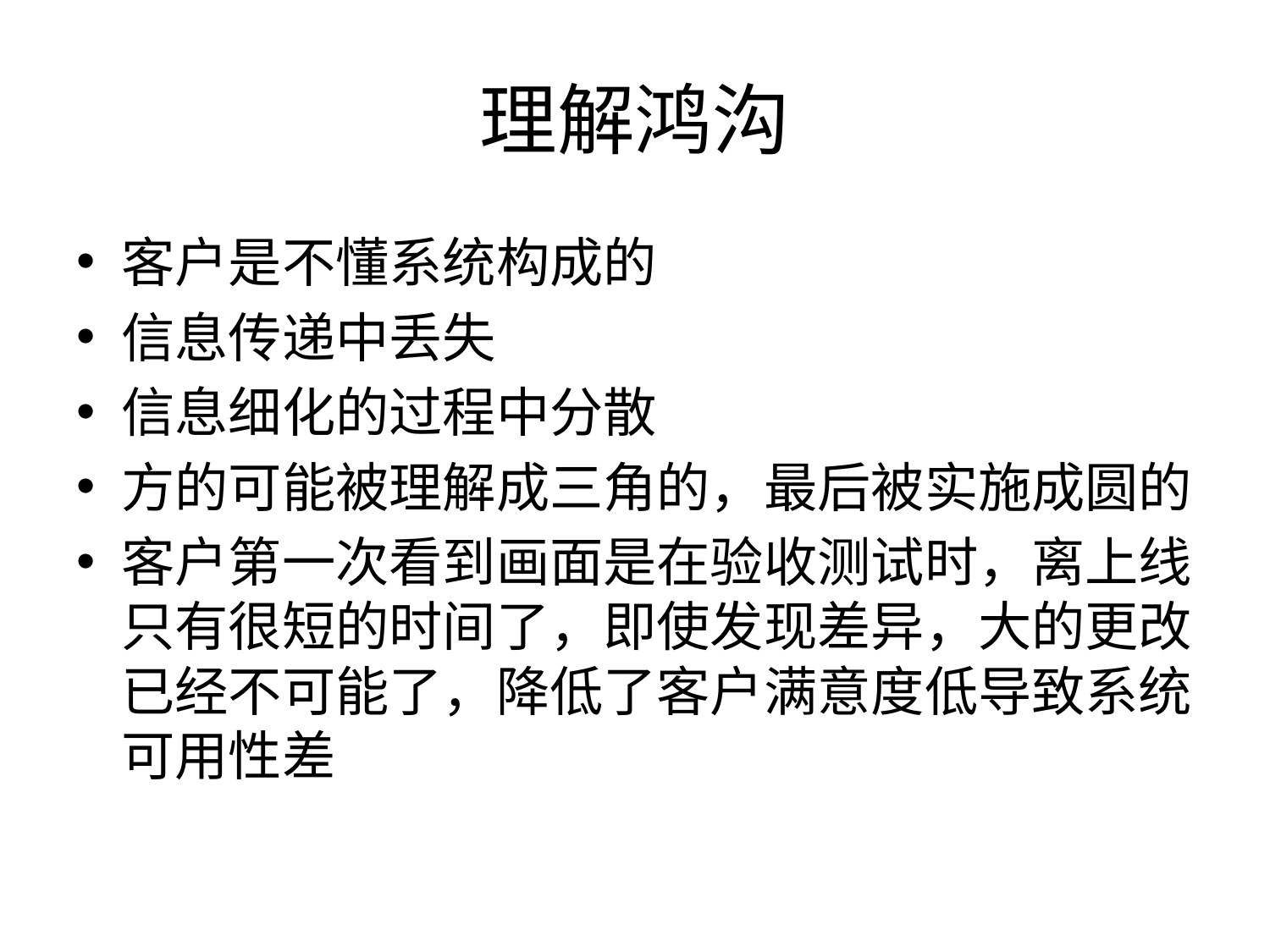

# 理解鸿沟
客户是不懂系统构成的
信息传递中丢失
信息细化的过程中分散
方的可能被理解成三角的，最后被实施成圆的
客户第一次看到画面是在验收测试时，离上线只有很短的时间了，即使发现差异，大的更改已经不可能了，降低了客户满意度低导致系统可用性差